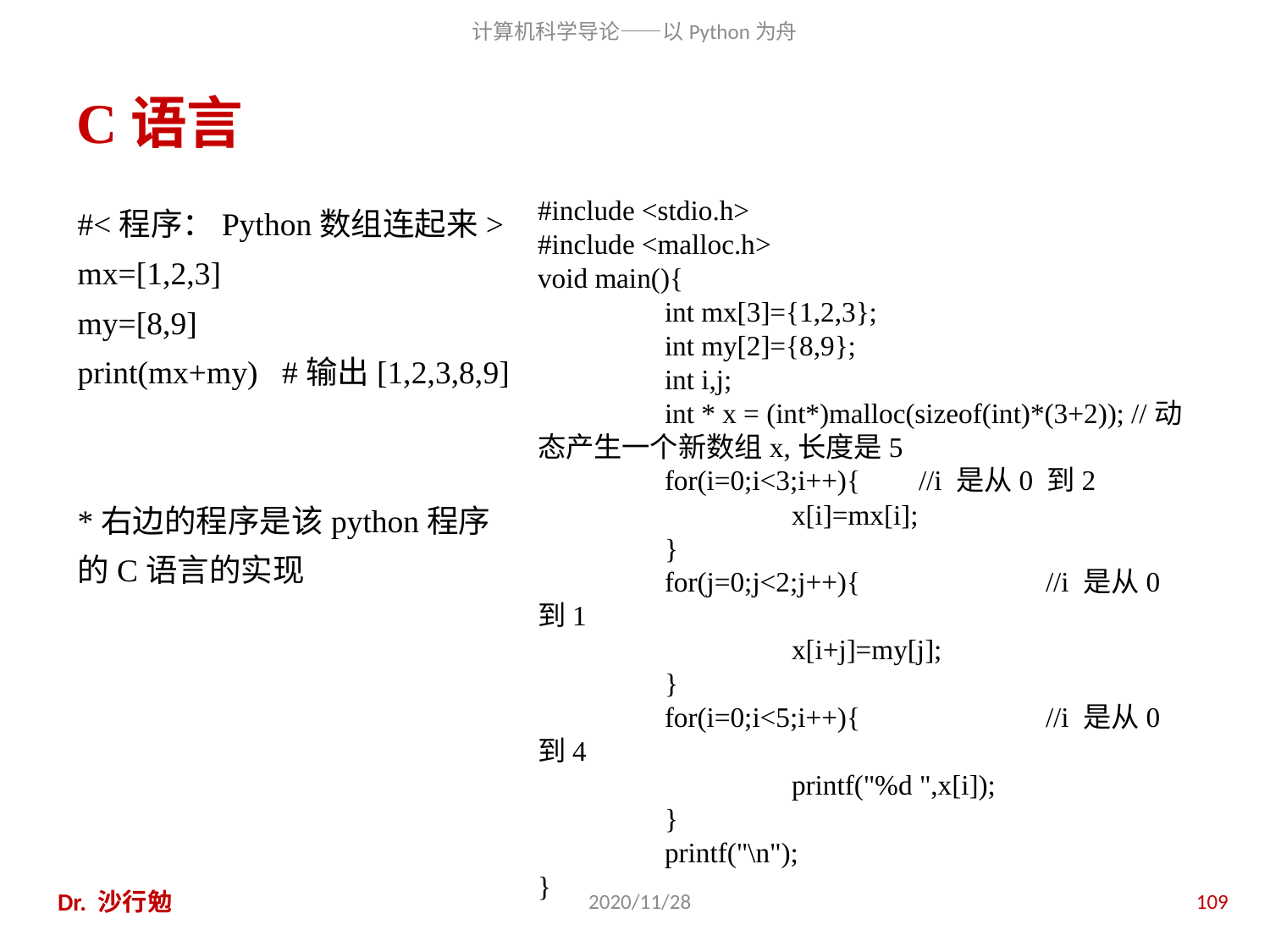

# C语言
#<程序：Python数组连起来>
mx=[1,2,3]
my=[8,9]
print(mx+my)   #输出[1,2,3,8,9]

*右边的程序是该python程序的C语言的实现
#include <stdio.h>
#include <malloc.h>
void main(){
	int mx[3]={1,2,3};
	int my[2]={8,9};
	int i,j;
	int * x = (int*)malloc(sizeof(int)*(3+2)); //动态产生一个新数组x,长度是5
	for(i=0;i<3;i++){	//i 是从0 到2
		x[i]=mx[i];
	}
	for(j=0;j<2;j++){		//i 是从0到1
		x[i+j]=my[j];
	}
	for(i=0;i<5;i++){		//i 是从0到4
		printf("%d ",x[i]);
	}
	printf("\n");
}
Dr. 沙行勉
2020/11/28
109